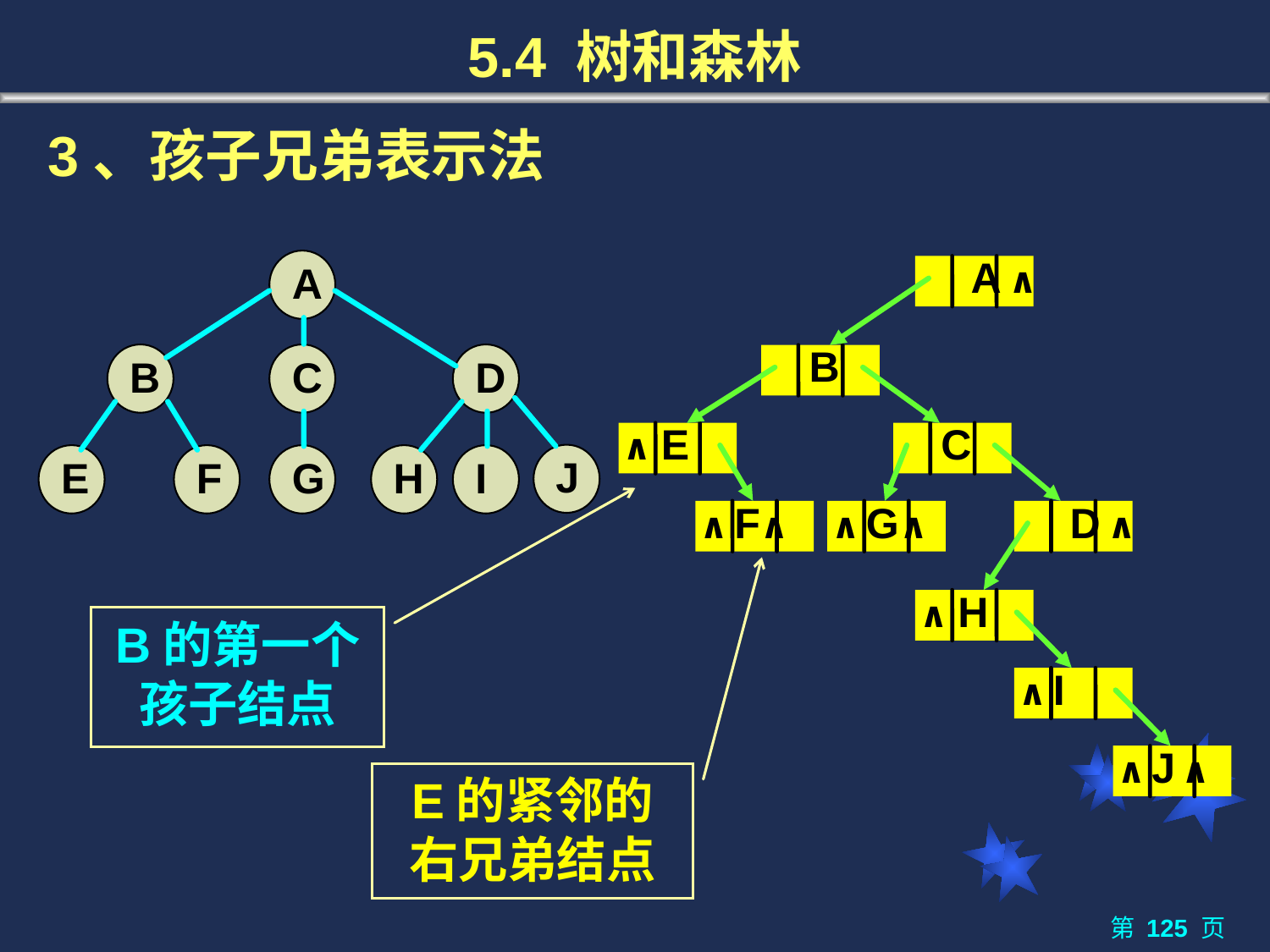

# 5.4 树和森林
3、孩子兄弟表示法
A ∧

B

∧ E

C

∧ F∧

∧ G∧

D ∧

∧ H

∧ I

∧ J ∧

A

B

C

D

J

E

F

G

H

I
B的第一个孩子结点
E的紧邻的
右兄弟结点
第 125 页